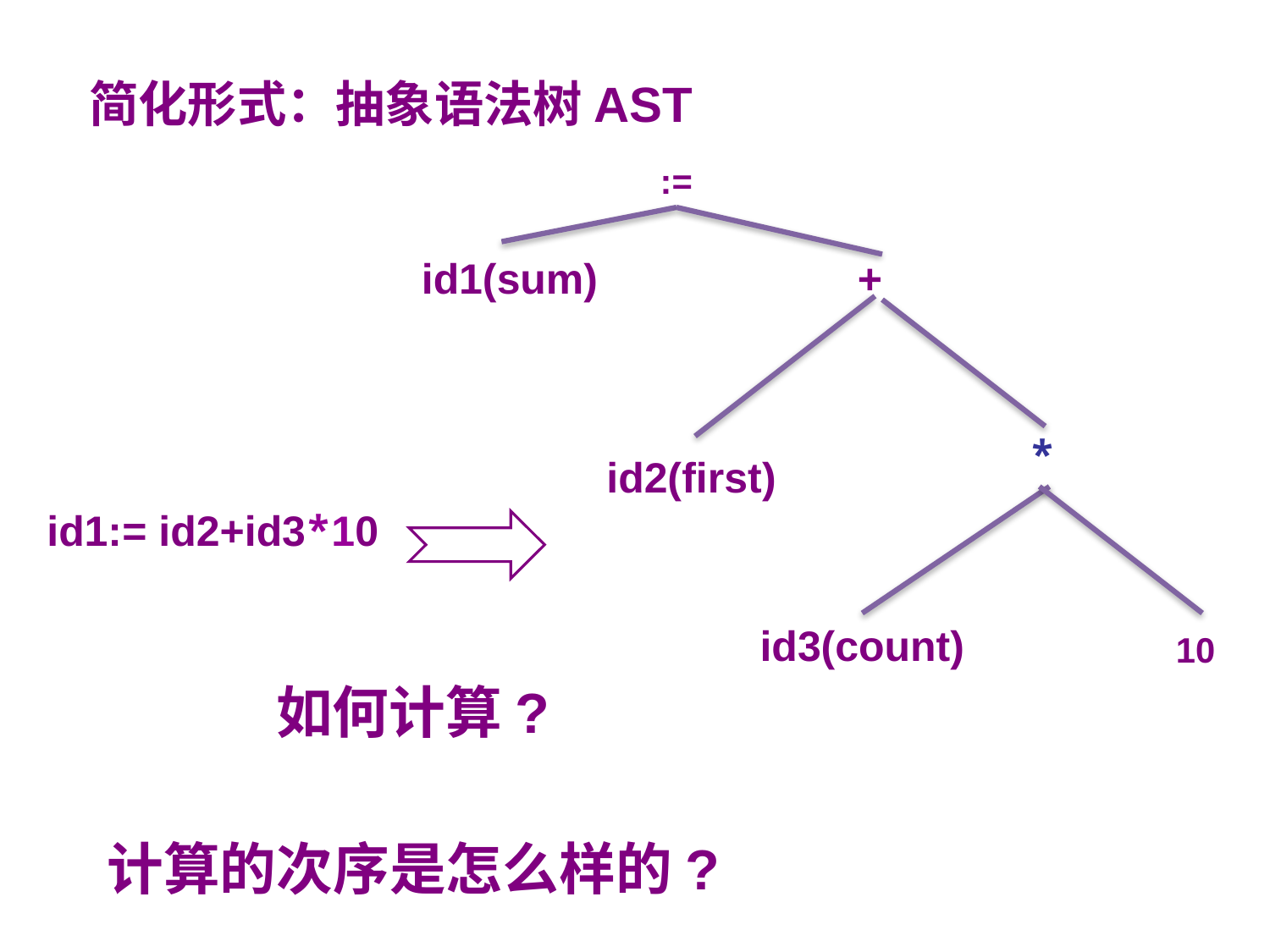

简化形式：抽象语法树AST
:=
id1(sum)
+
*
id2(first)

id1:= id2+id3*10

id3(count)
10
如何计算?
计算的次序是怎么样的?